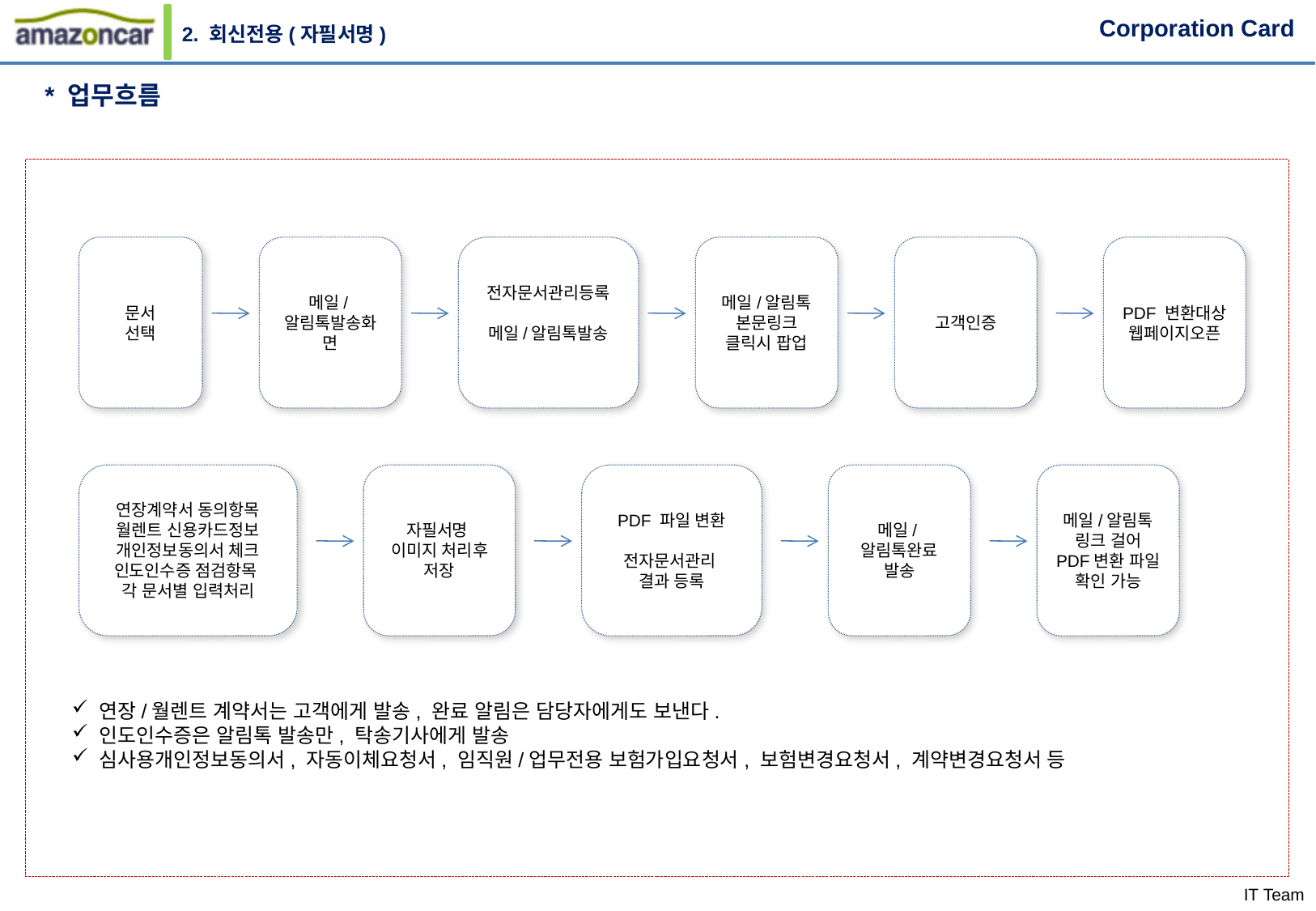

2. 회신전용(자필서명)
* 업무흐름
문서
선택
메일/알림톡발송화면
전자문서관리등록

메일/알림톡발송

메일/알림톡 본문링크 클릭시 팝업
고객인증
PDF 변환대상 웹페이지오픈
연장계약서 동의항목
월렌트 신용카드정보
개인정보동의서 체크
인도인수증 점검항목
각 문서별 입력처리
자필서명
이미지 처리후 저장
PDF 파일 변환

전자문서관리
결과 등록
메일/알림톡완료 발송
메일/알림톡 링크 걸어 PDF변환 파일 확인 가능
 연장/월렌트 계약서는 고객에게 발송, 완료 알림은 담당자에게도 보낸다.
 인도인수증은 알림톡 발송만, 탁송기사에게 발송
 심사용개인정보동의서, 자동이체요청서, 임직원/업무전용 보험가입요청서, 보험변경요청서, 계약변경요청서 등